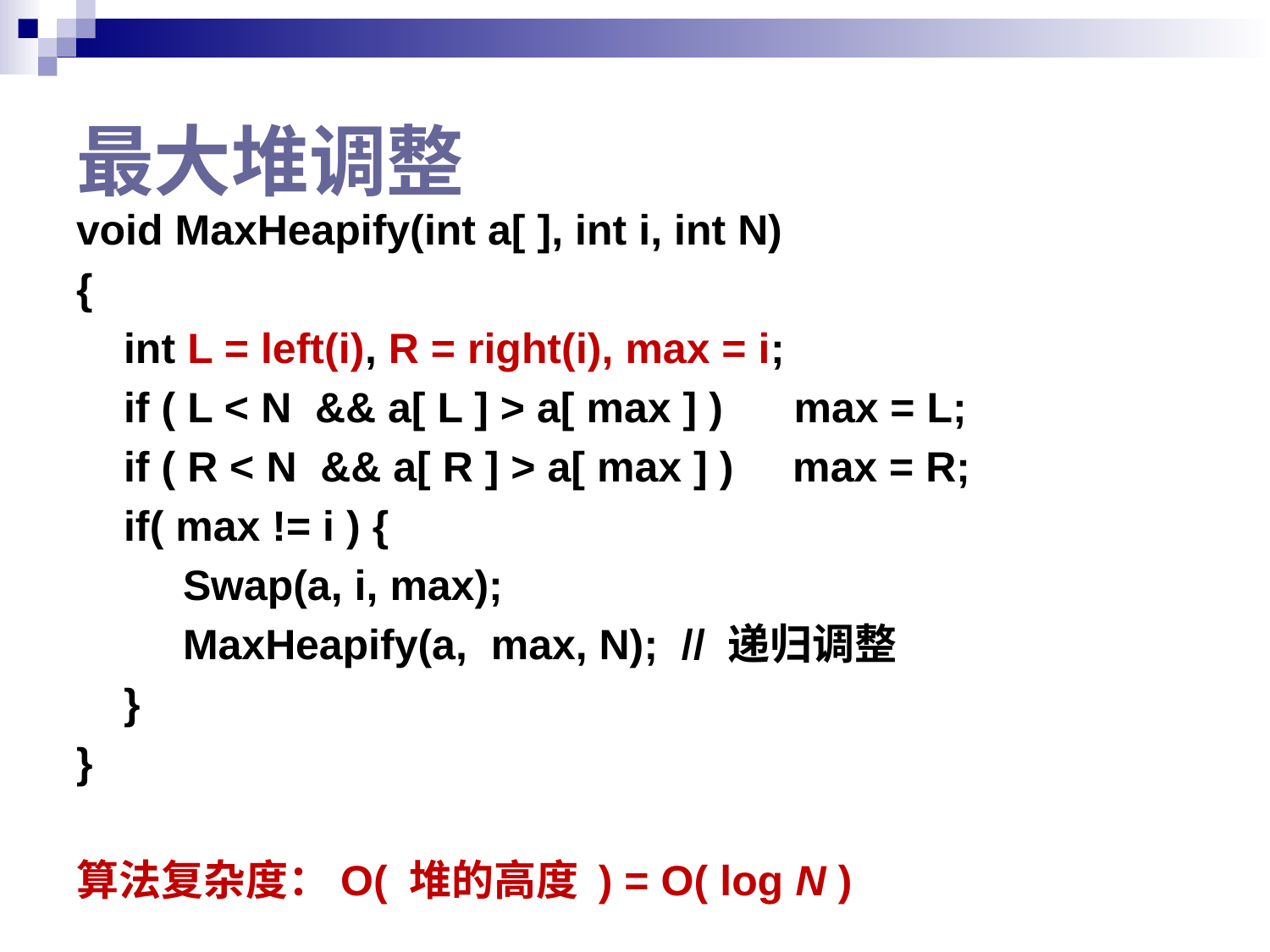

# 最大堆调整
void MaxHeapify(int a[ ], int i, int N)
{
    int L = left(i), R = right(i), max = i;
    if ( L < N  && a[ L ] > a[ max ] )      max = L;
    if ( R < N  && a[ R ] > a[ max ] )     max = R;
    if( max != i ) {
         Swap(a, i, max);
         MaxHeapify(a,  max, N);  // 递归调整
    }
}

算法复杂度：O( 堆的高度 ) = O( log N )